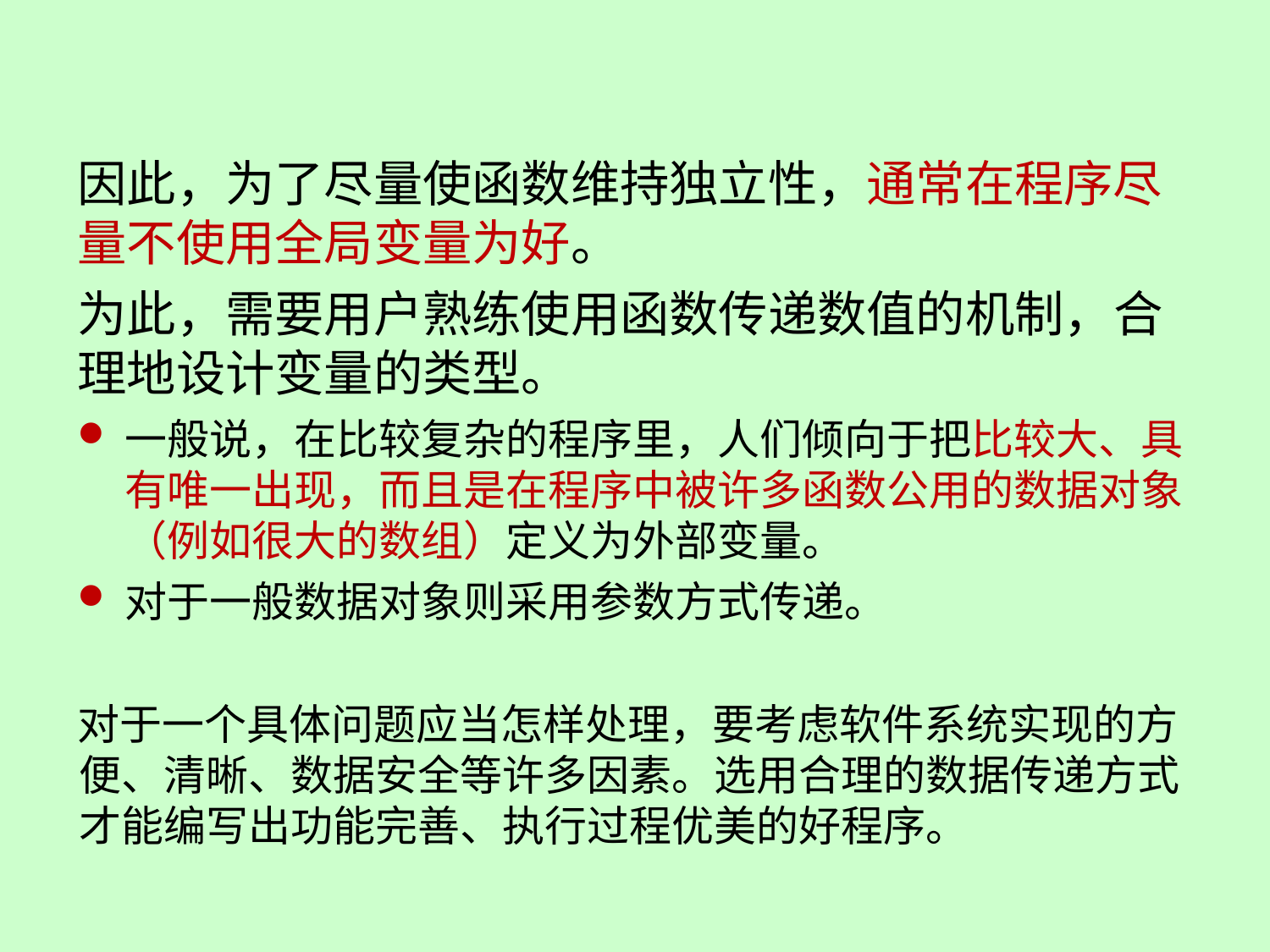

因此，为了尽量使函数维持独立性，通常在程序尽量不使用全局变量为好。
为此，需要用户熟练使用函数传递数值的机制，合理地设计变量的类型。
一般说，在比较复杂的程序里，人们倾向于把比较大、具有唯一出现，而且是在程序中被许多函数公用的数据对象（例如很大的数组）定义为外部变量。
对于一般数据对象则采用参数方式传递。

对于一个具体问题应当怎样处理，要考虑软件系统实现的方便、清晰、数据安全等许多因素。选用合理的数据传递方式才能编写出功能完善、执行过程优美的好程序。
12